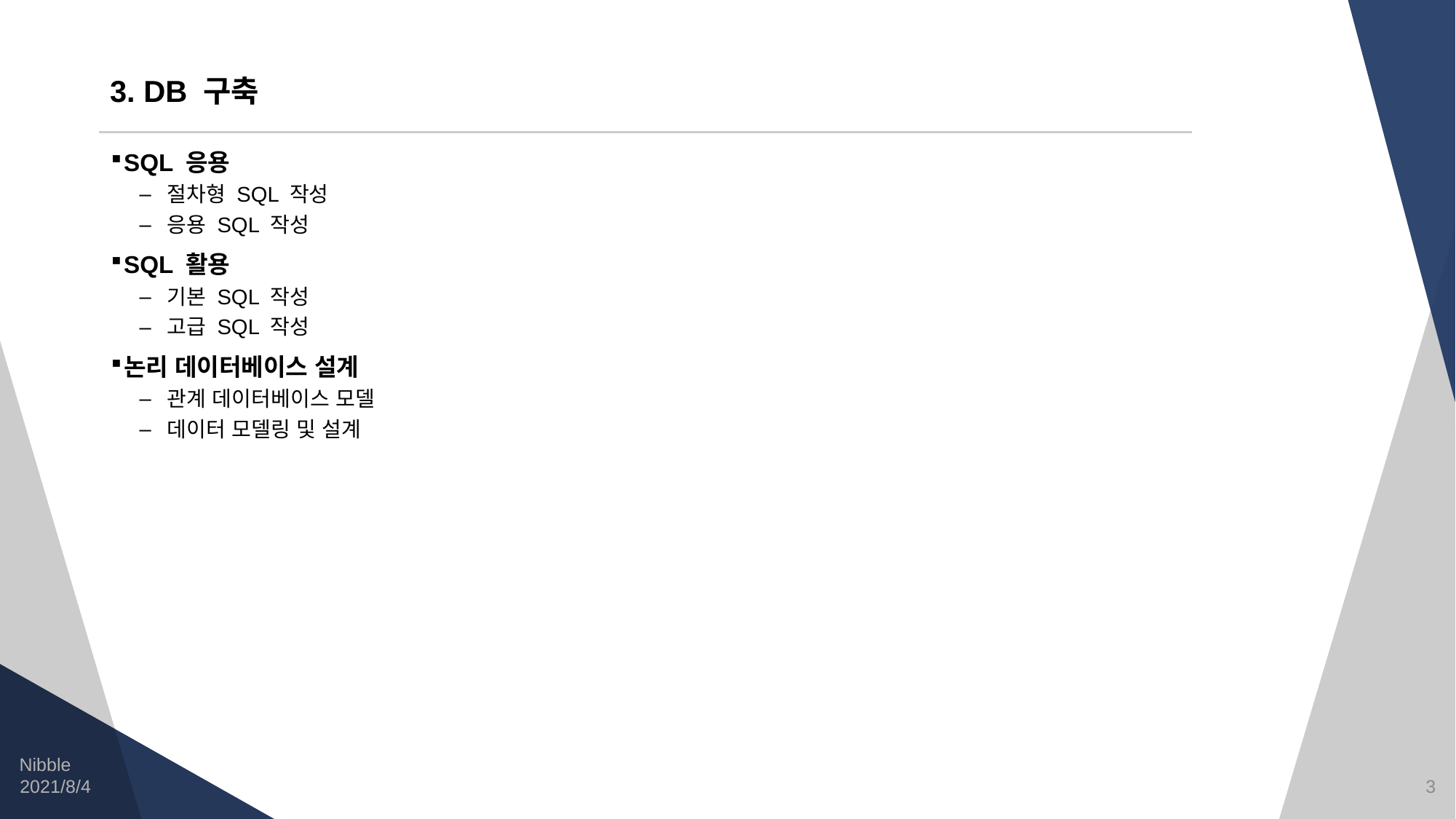

# 3. DB 구축

SQL 응용
절차형 SQL 작성
응용 SQL 작성
SQL 활용
기본 SQL 작성
고급 SQL 작성
논리 데이터베이스 설계
관계 데이터베이스 모델
데이터 모델링 및 설계

Nibble
2021/8/4
3